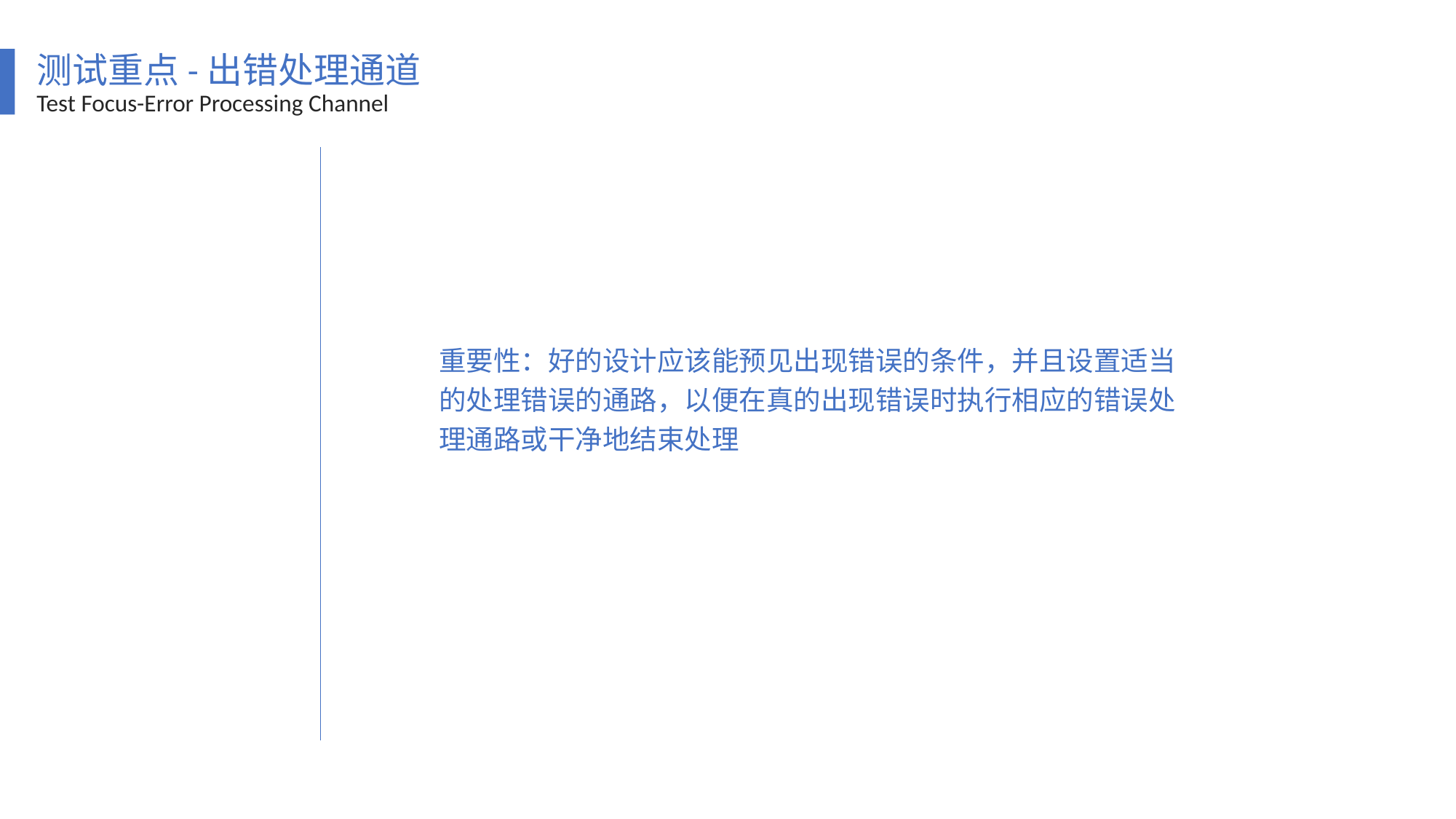

测试重点-出错处理通道
Test Focus-Error Processing Channel
重要性：好的设计应该能预见出现错误的条件，并且设置适当的处理错误的通路，以便在真的出现错误时执行相应的错误处理通路或干净地结束处理